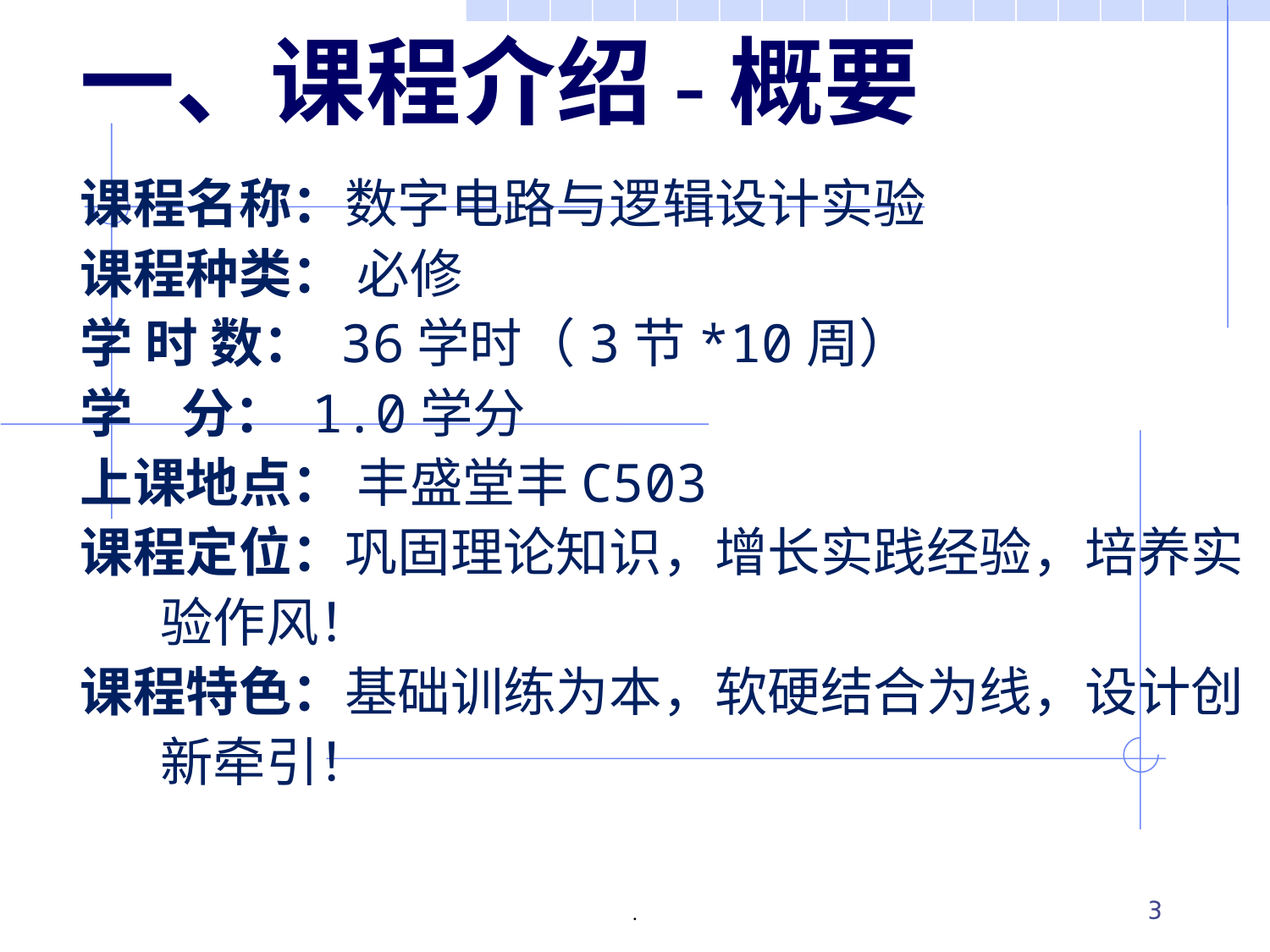

一、课程介绍-概要
课程名称：数字电路与逻辑设计实验
课程种类： 必修
学 时 数： 36学时（3节*10周）
学    分： 1.0学分
上课地点： 丰盛堂丰C503
课程定位：巩固理论知识，增长实践经验，培养实验作风！
课程特色：基础训练为本，软硬结合为线，设计创新牵引！
.
3